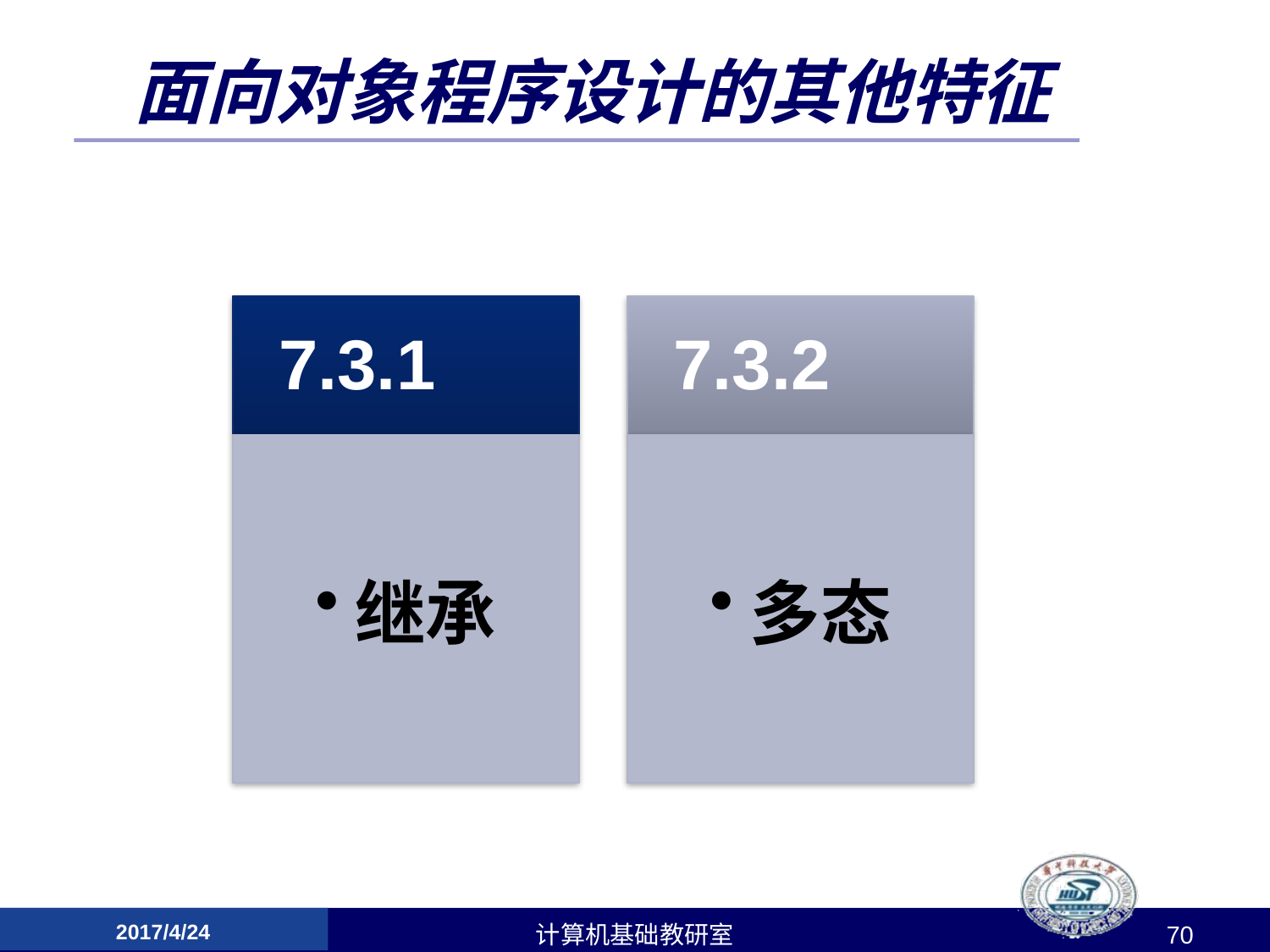

# 面向对象程序设计的其他特征
7.3.1
7.3.2
继承
多态
2017/4/24
计算机基础教研室
70